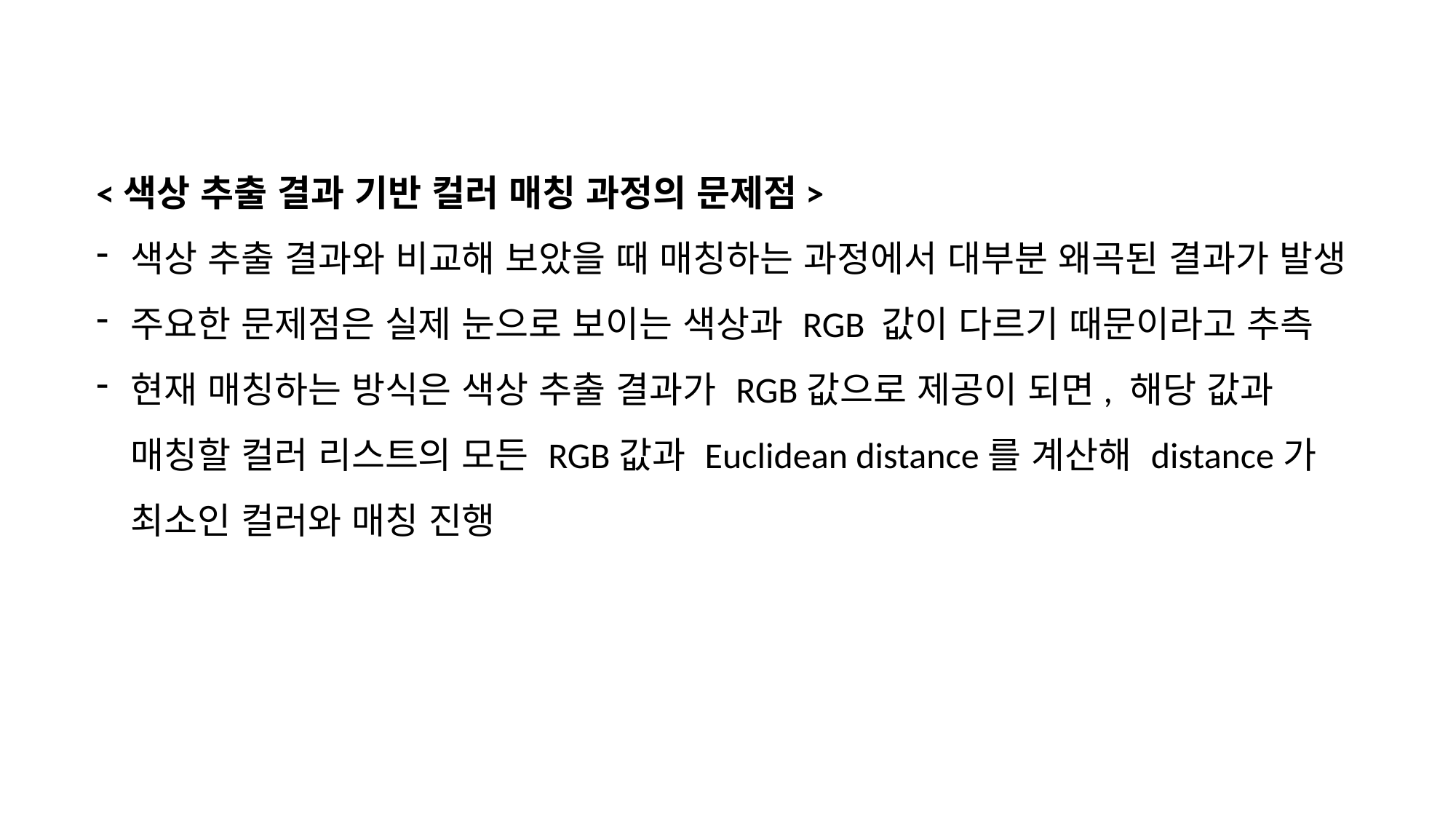

<색상 추출 결과 기반 컬러 매칭 과정의 문제점>
색상 추출 결과와 비교해 보았을 때 매칭하는 과정에서 대부분 왜곡된 결과가 발생
주요한 문제점은 실제 눈으로 보이는 색상과 RGB 값이 다르기 때문이라고 추측
현재 매칭하는 방식은 색상 추출 결과가 RGB값으로 제공이 되면, 해당 값과 매칭할 컬러 리스트의 모든 RGB값과 Euclidean distance를 계산해 distance가 최소인 컬러와 매칭 진행